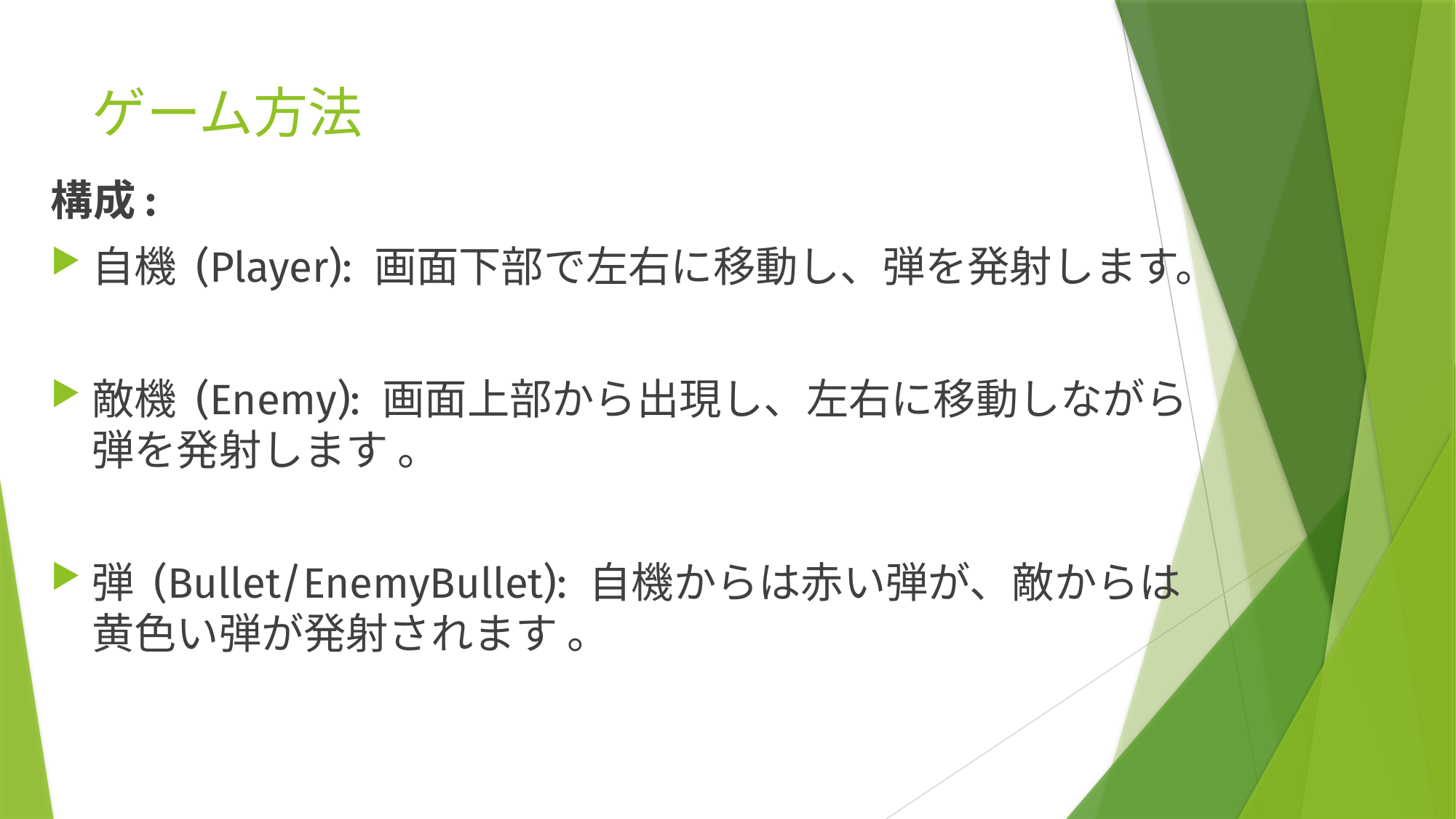

# ゲーム方法
構成:
自機 (Player): 画面下部で左右に移動し、弾を発射します。

敵機 (Enemy): 画面上部から出現し、左右に移動しながら弾を発射します 。

弾 (Bullet/EnemyBullet): 自機からは赤い弾が、敵からは黄色い弾が発射されます 。